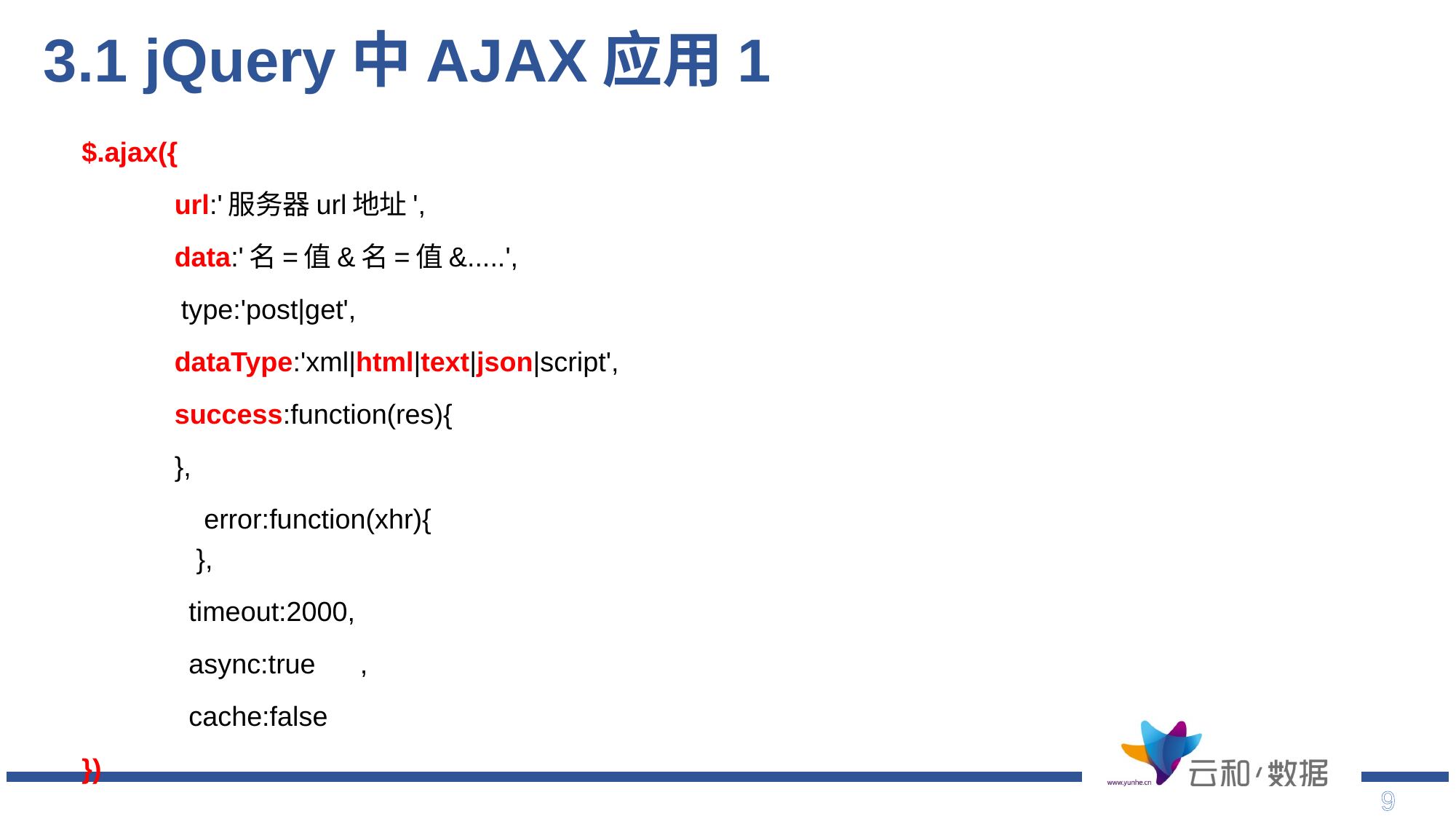

# 3.1 jQuery中AJAX应用1
$.ajax({
	url:'服务器url地址',
	data:'名=值&名=值&.....',
             type:'post|get',
	dataType:'xml|html|text|json|script',
	success:function(res){
	},
                error:function(xhr){
               },
              timeout:2000,
              async:true	,
              cache:false
})